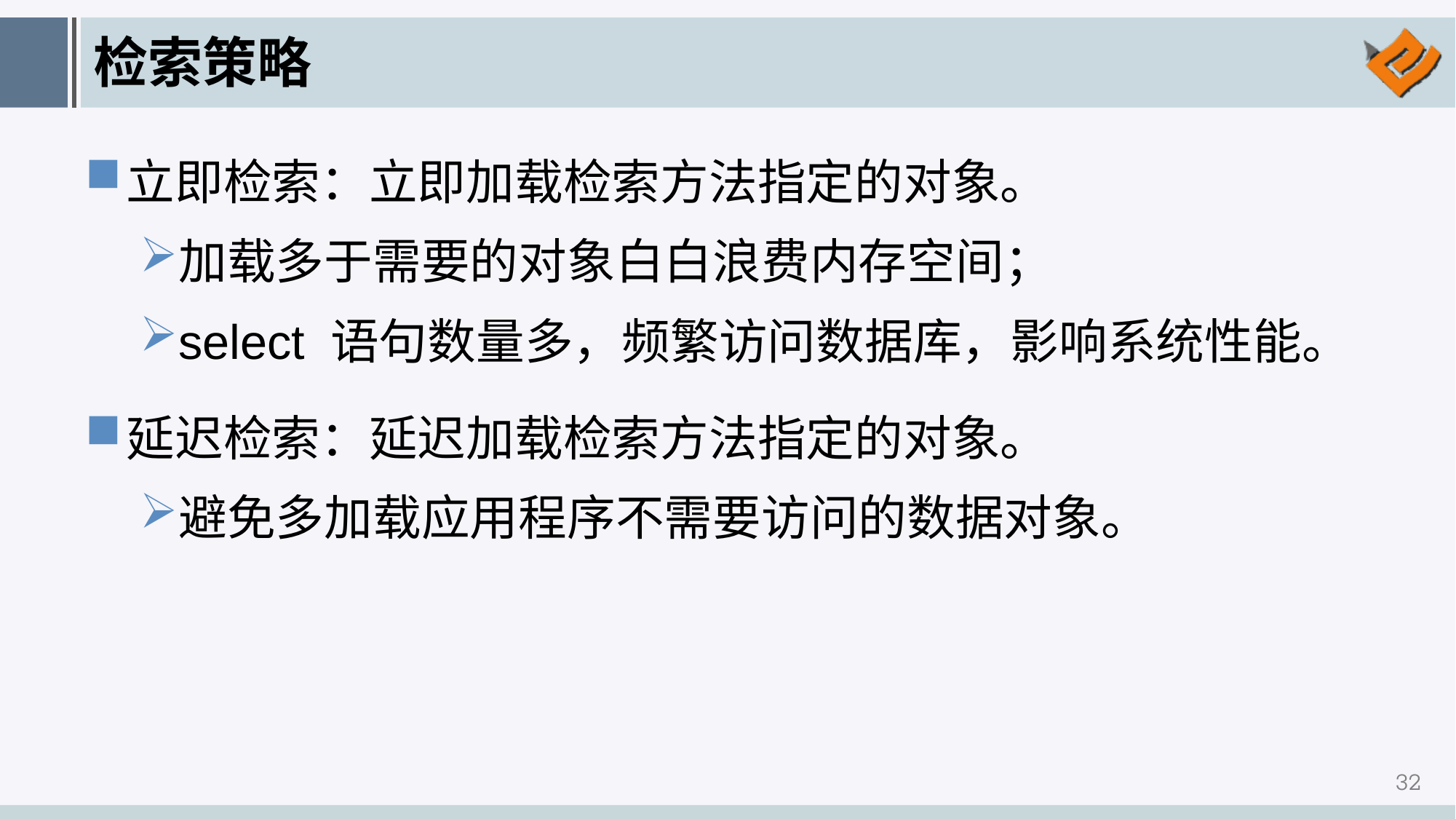

# 检索策略
立即检索：立即加载检索方法指定的对象。
加载多于需要的对象白白浪费内存空间；
select 语句数量多，频繁访问数据库，影响系统性能。
延迟检索：延迟加载检索方法指定的对象。
避免多加载应用程序不需要访问的数据对象。